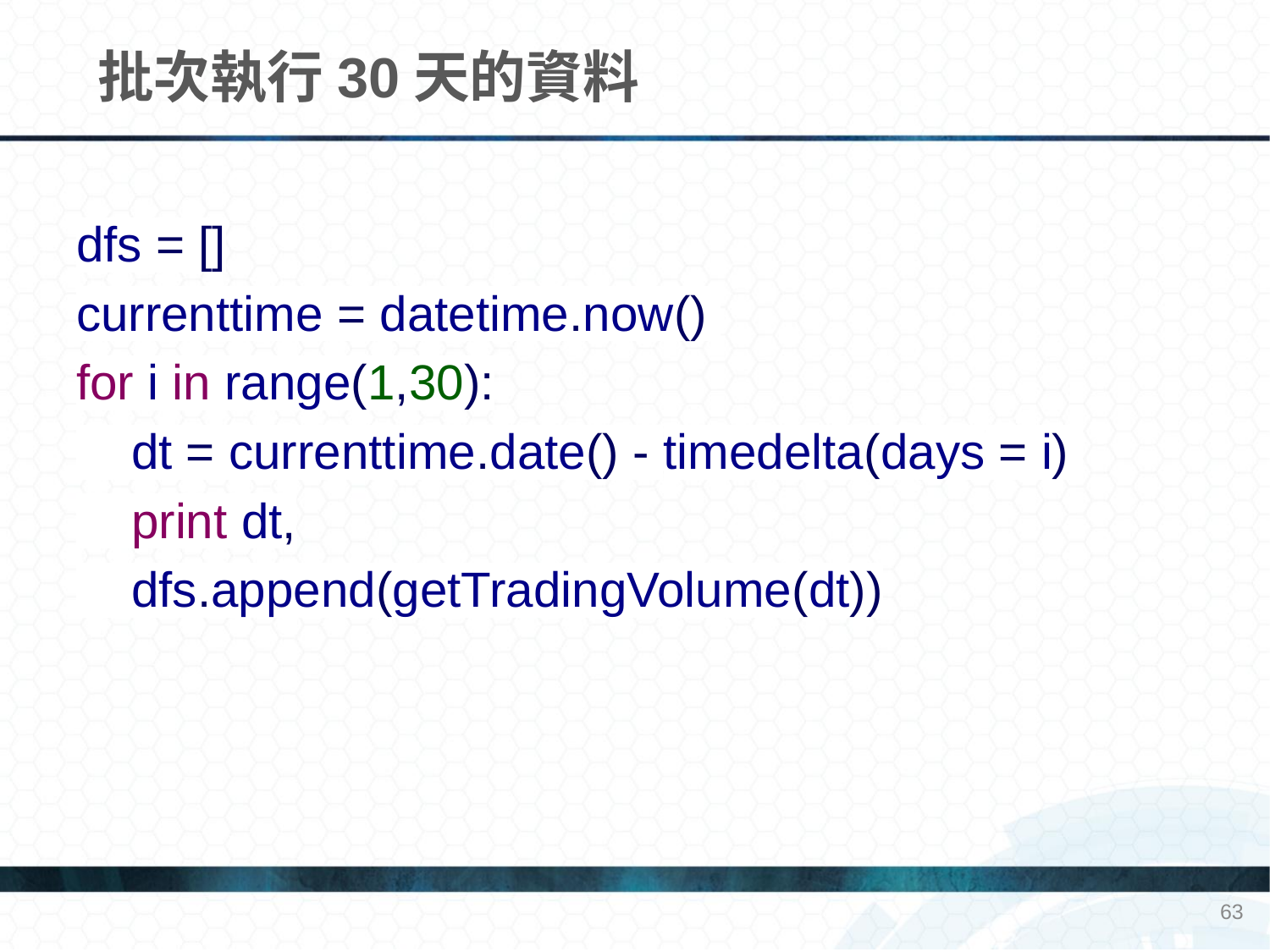

# 批次執行30天的資料
dfs = []
currenttime = datetime.now()
for i in range(1,30):
    dt = currenttime.date() - timedelta(days = i)
    print dt,
    dfs.append(getTradingVolume(dt))
63